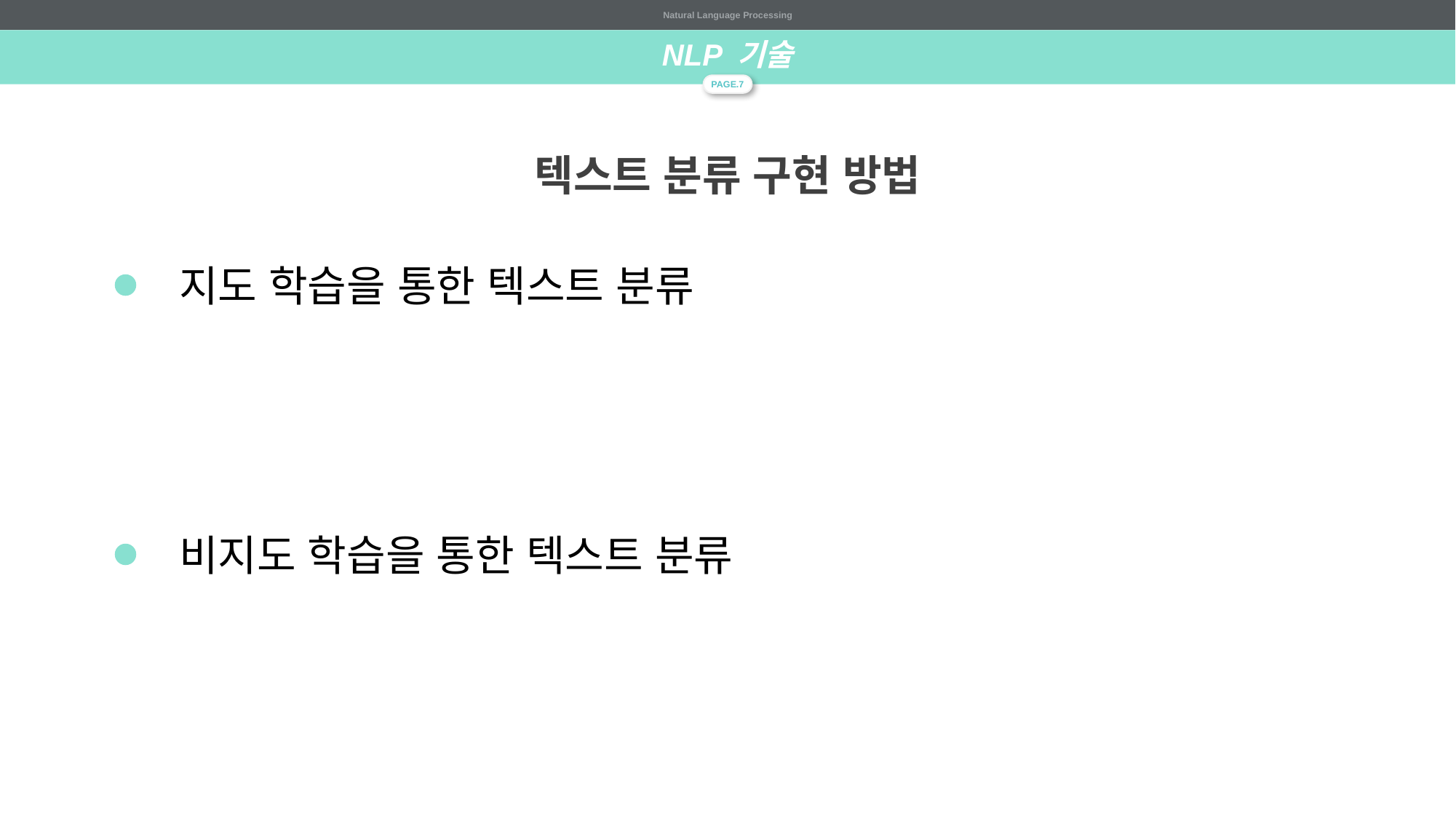

Natural Language Processing
NLP 기술
PAGE.7
텍스트 분류 구현 방법
지도 학습을 통한 텍스트 분류

비지도 학습을 통한 텍스트 분류